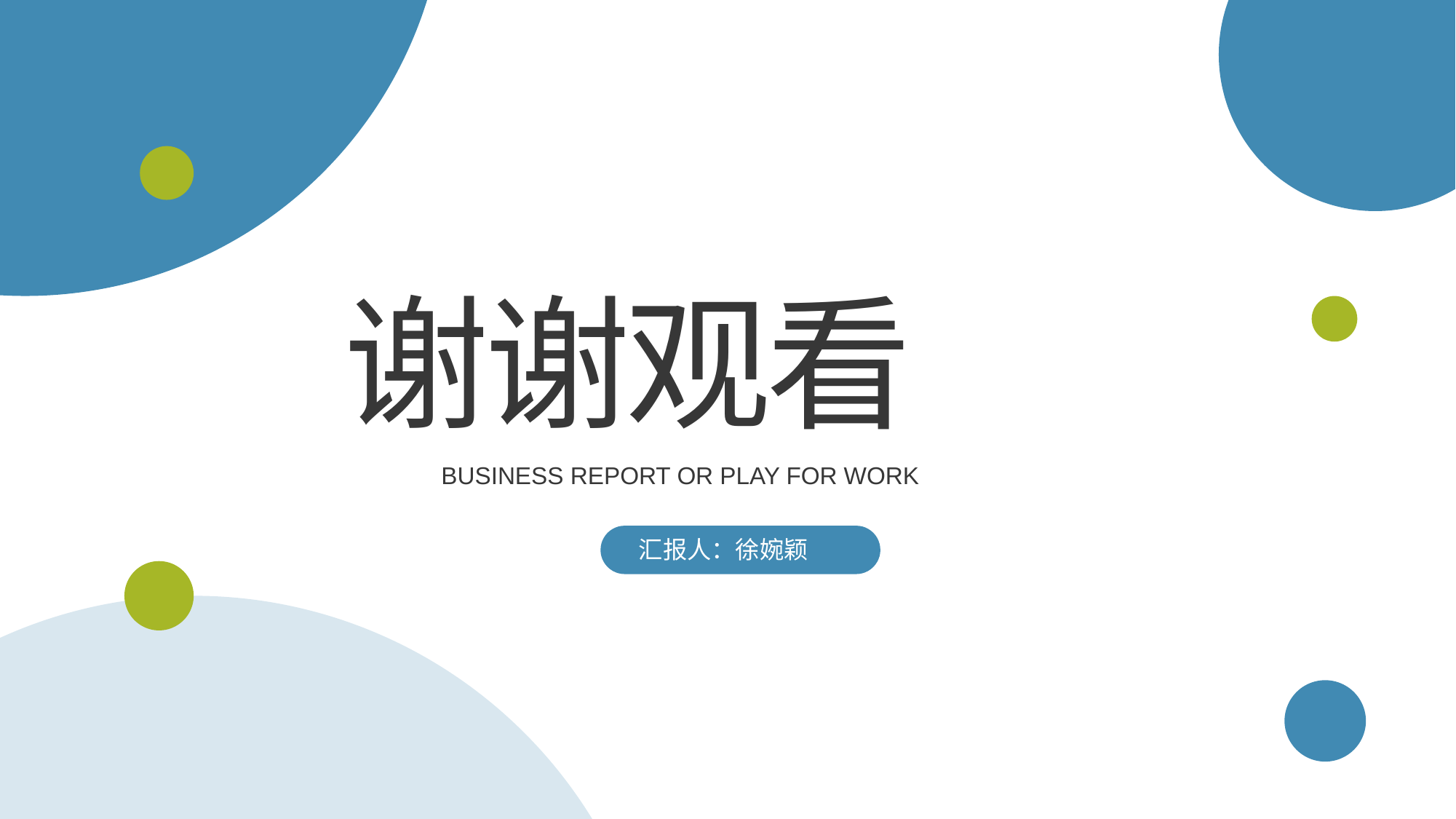

谢谢观看

BUSINESS REPORT OR PLAY FOR WORK

汇报人：徐婉颖